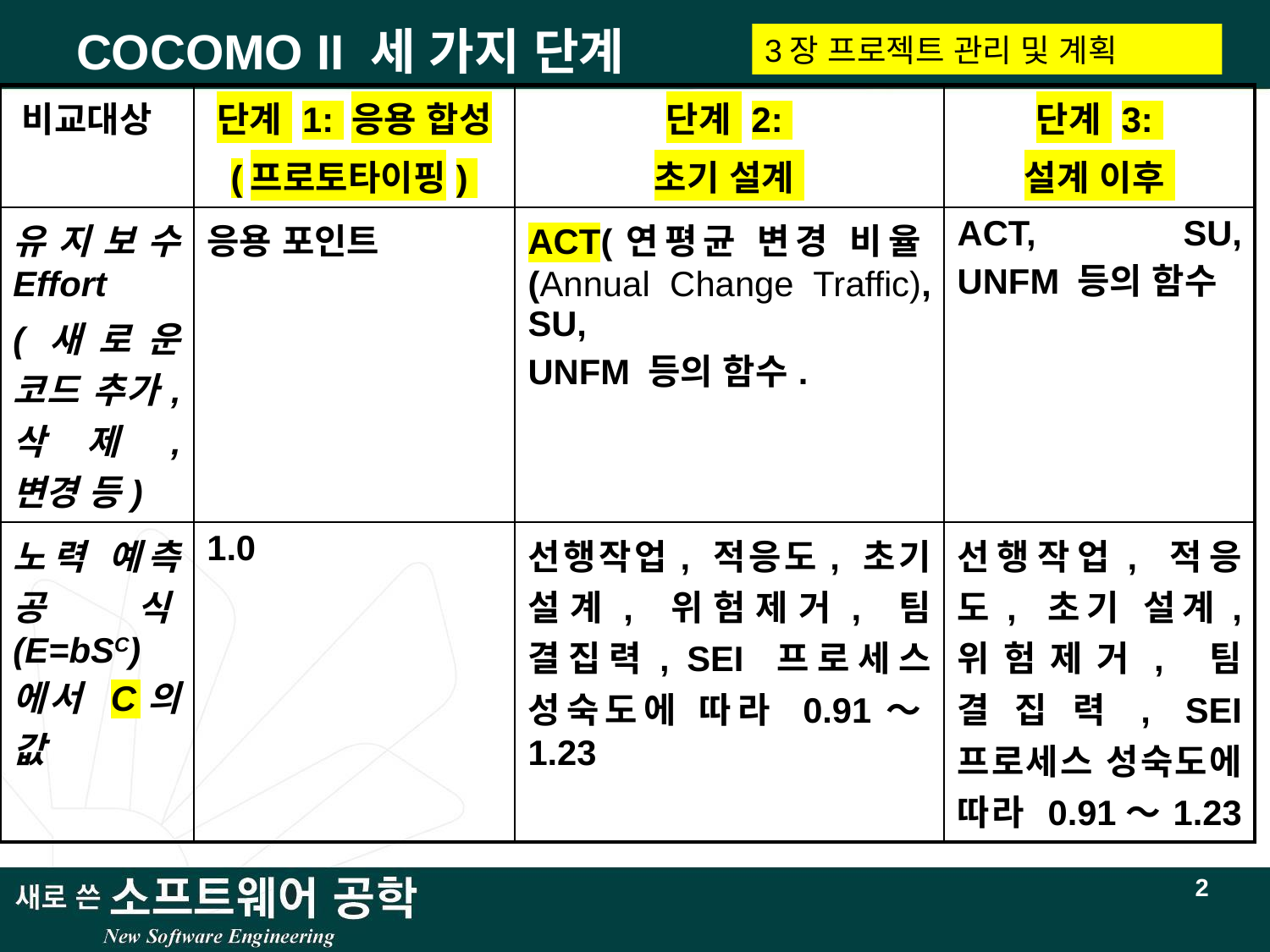

# COCOMO II 세 가지 단계
3장 프로젝트 관리 및 계획
| 비교대상 | 단계 1: 응용 합성 (프로토타이핑) | 단계 2: 초기 설계 | 단계 3: 설계 이후 |
| --- | --- | --- | --- |
| 유지보수 Effort (새로운 코드 추가, 삭제, 변경 등) | 응용 포인트 | ACT(연평균 변경 비율(Annual Change Traffic), SU, UNFM 등의 함수. | ACT, SU, UNFM 등의 함수 |
| 노력 예측 공식(E=bSC)에서 C의 값 | 1.0 | 선행작업, 적응도, 초기 설계, 위험제거, 팀 결집력, SEI 프로세스 성숙도에 따라 0.91～1.23 | 선행작업, 적응도, 초기 설계, 위험제거, 팀 결집력, SEI 프로세스 성숙도에 따라 0.91～1.23 |
2